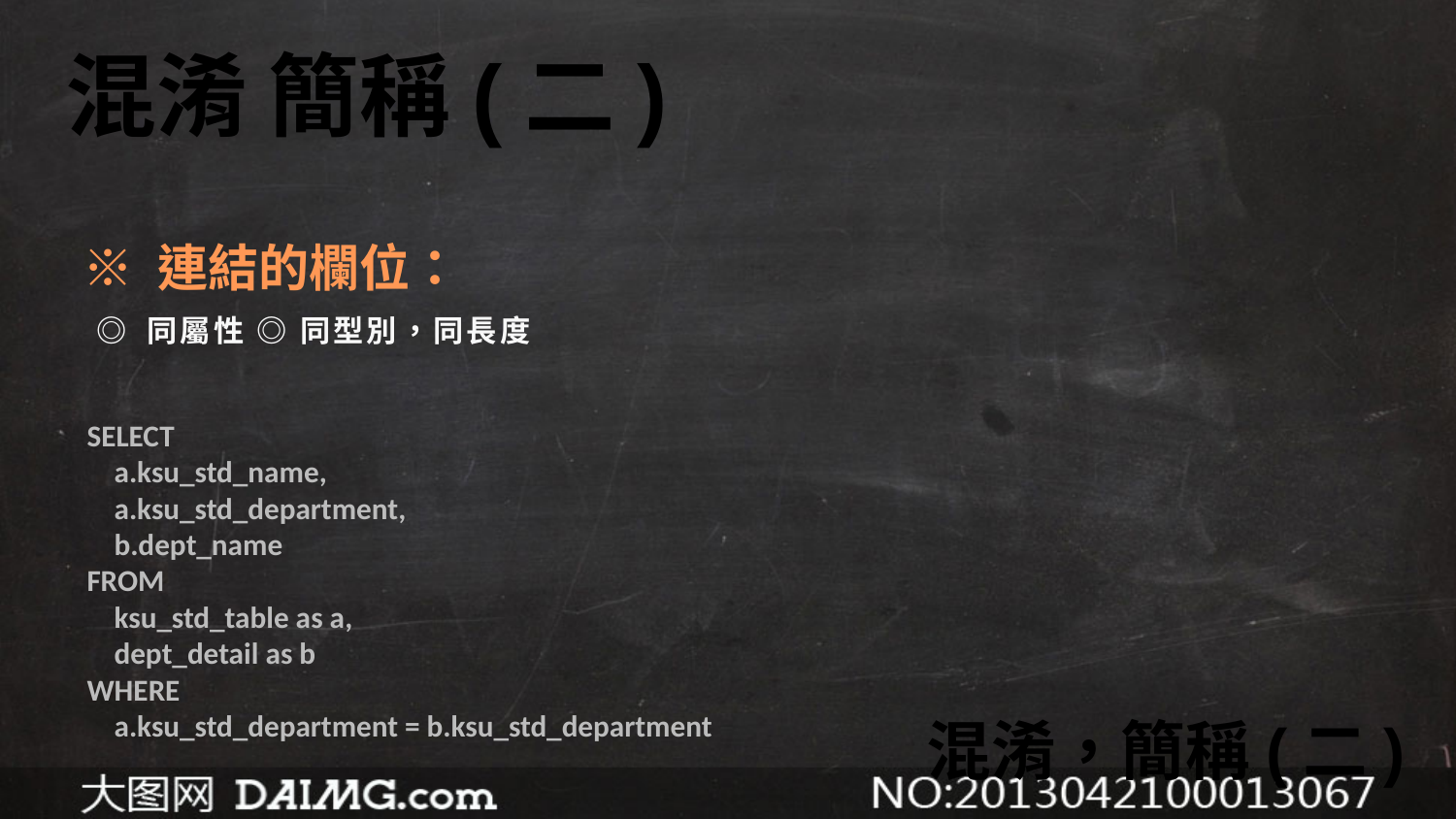

混淆 簡稱(二)
※ 連結的欄位：
 ◎ 同屬性 ◎ 同型別，同長度
SELECT
    a.ksu_std_name,
    a.ksu_std_department,
    b.dept_name
FROM
    ksu_std_table as a,
    dept_detail as b
WHERE
    a.ksu_std_department = b.ksu_std_department
混淆，簡稱(二)